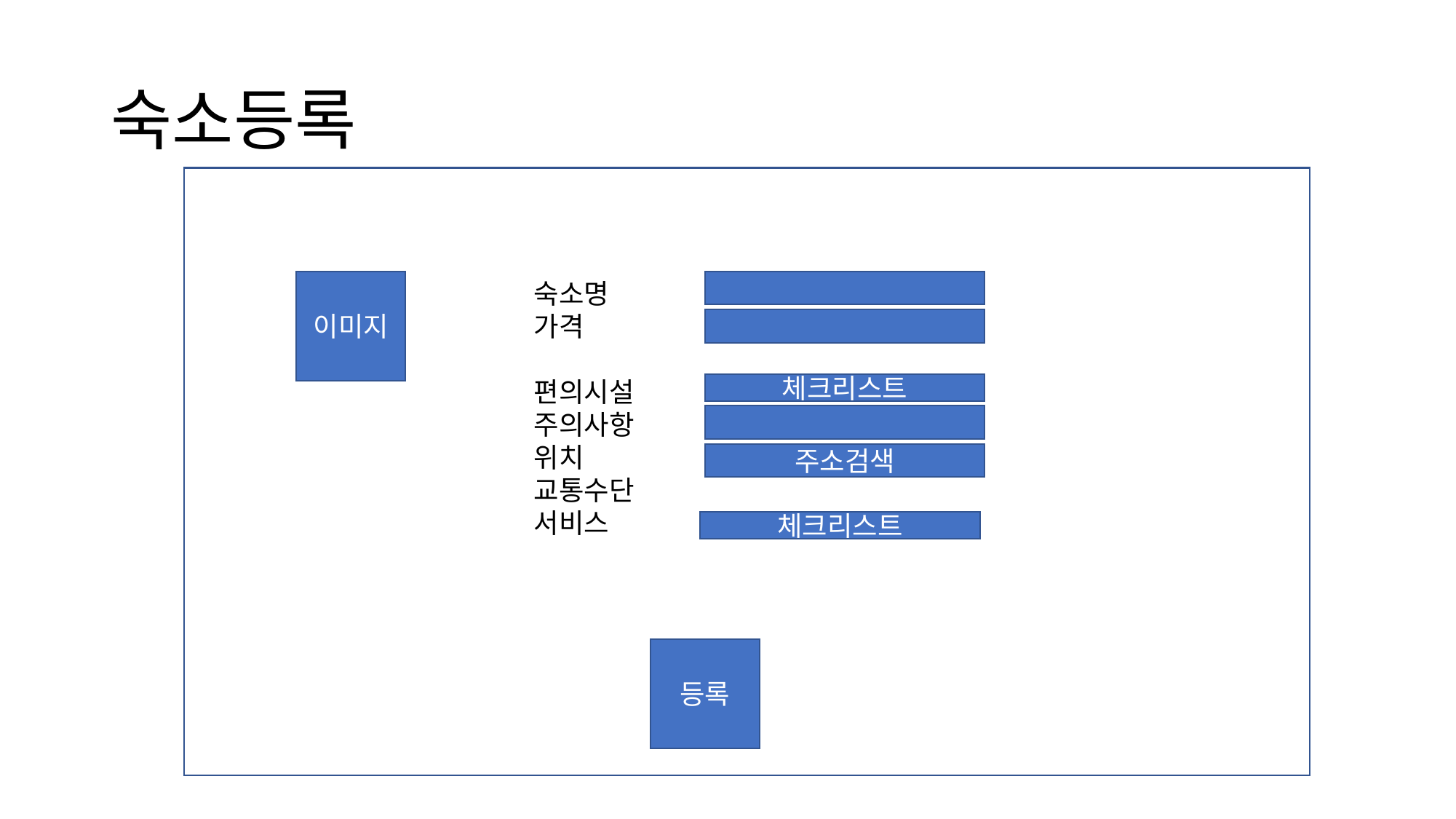

# 숙소등록

이미지
숙소명
가격

편의시설
주의사항
위치
교통수단
서비스

체크리스트

주소검색
체크리스트
등록